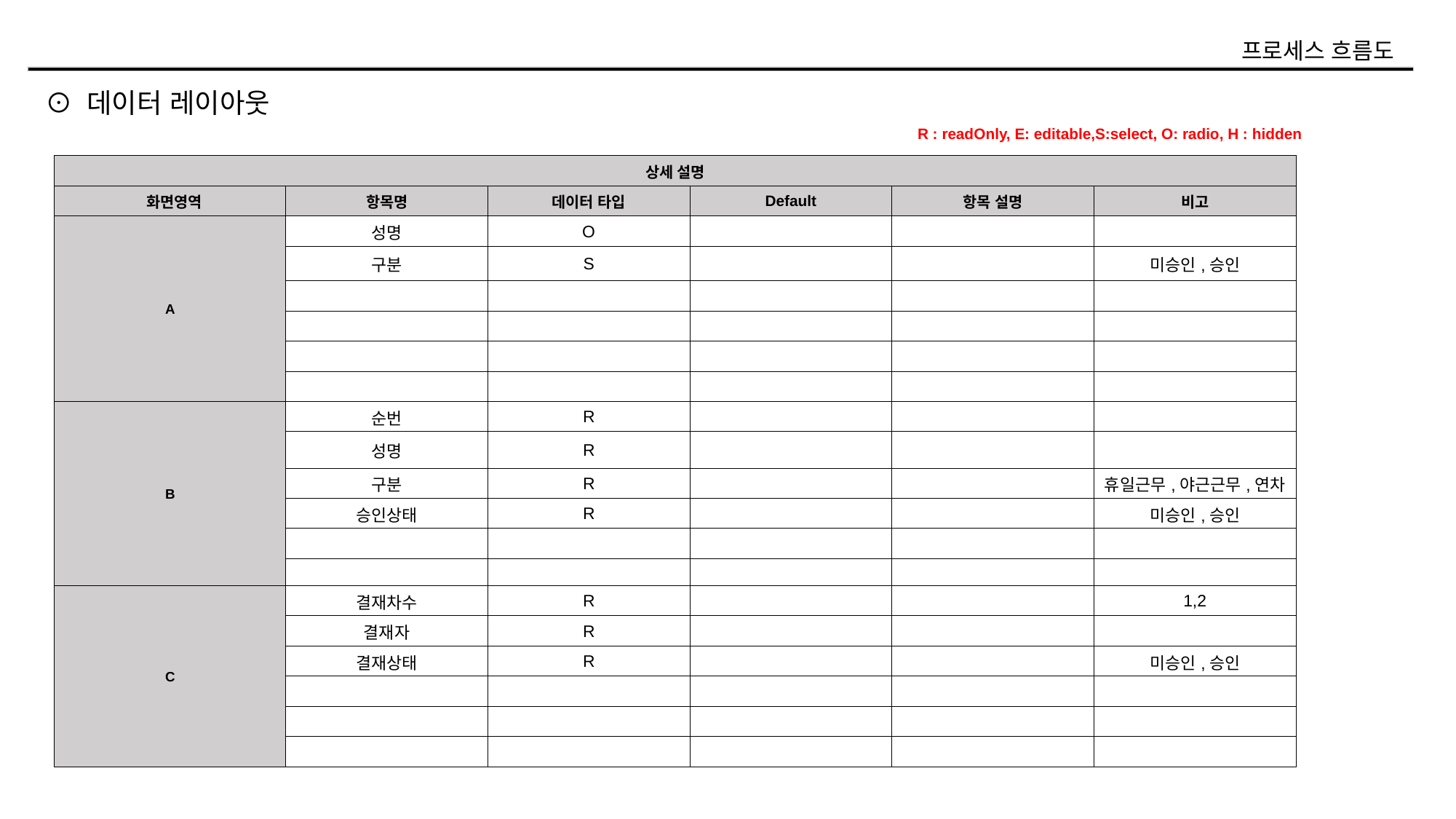

프로세스 흐름도

⊙ 데이터 레이아웃
R : readOnly, E: editable,S:select, O: radio, H : hidden
| 상세 설명 |  |  |  |  |  |
| --- | --- | --- | --- | --- | --- |
| 화면영역 | 항목명 | 데이터 타입 | Default | 항목 설명 | 비고 |
| A | 성명 | O |  |  |  |
|  | 구분 | S |  |  | 미승인,승인 |
|  |  |  |  |  |  |
|  |  |  |  |  |  |
|  |  |  |  |  |  |
|  |  |  |  |  |  |
| B | 순번 | R |  |  |  |
|  | 성명 | R |  |  |  |
|  | 구분 | R |  |  | 휴일근무,야근근무,연차 |
|  | 승인상태 | R |  |  | 미승인,승인 |
|  |  |  |  |  |  |
|  |  |  |  |  |  |
| C | 결재차수 | R |  |  | 1,2 |
|  | 결재자 | R |  |  |  |
|  | 결재상태 | R |  |  | 미승인,승인 |
|  |  |  |  |  |  |
|  |  |  |  |  |  |
|  |  |  |  |  |  |